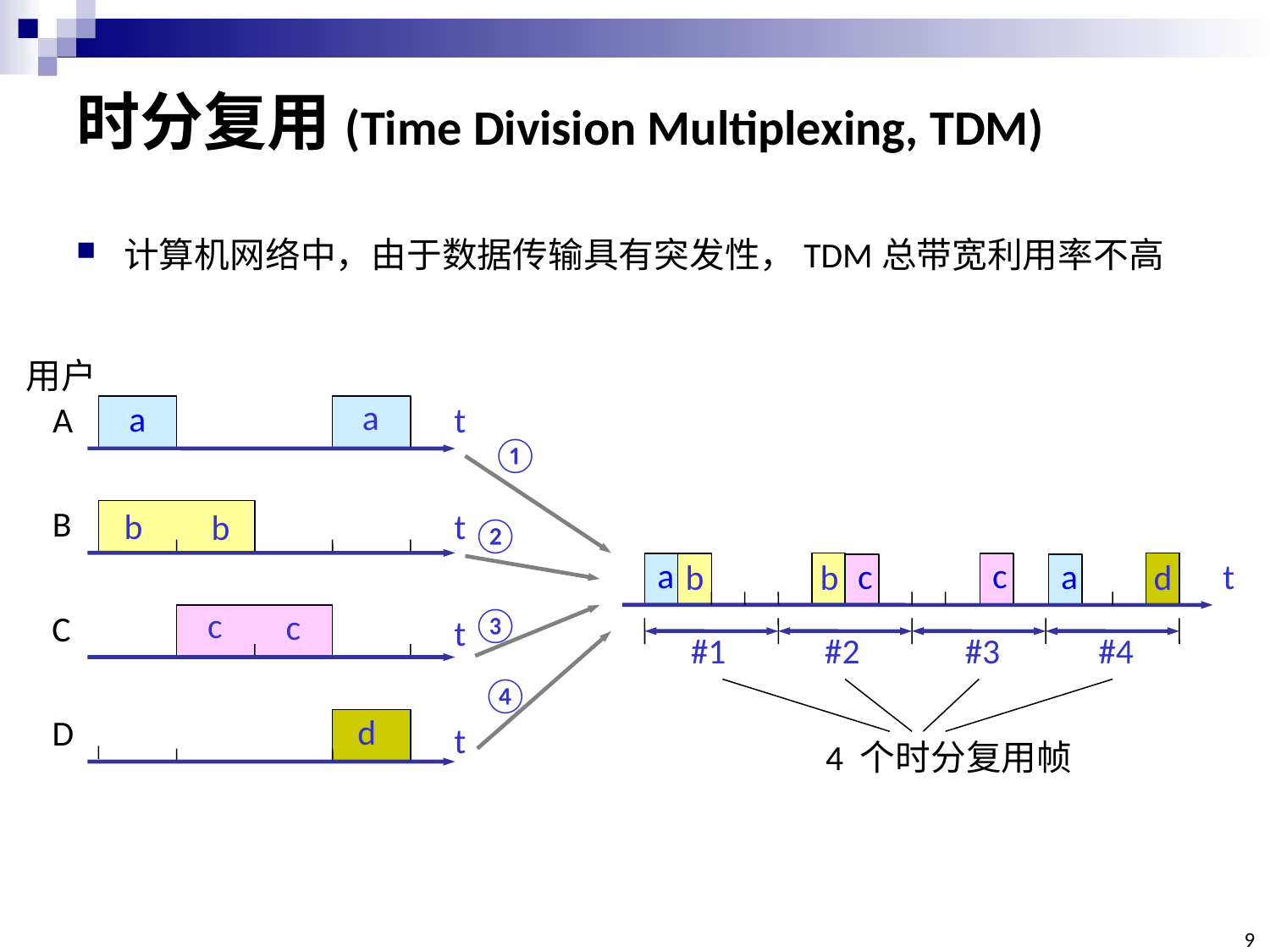

# 时分复用(Time Division Multiplexing, TDM)
计算机网络中，由于数据传输具有突发性，TDM总带宽利用率不高
用户
a
A
t
a

①

B
b
t
b

②

t
b
b
d

a

c
c
a

③
c
c
C

t

#1
#2
#3
#4

④

d
D

t
4 个时分复用帧

9